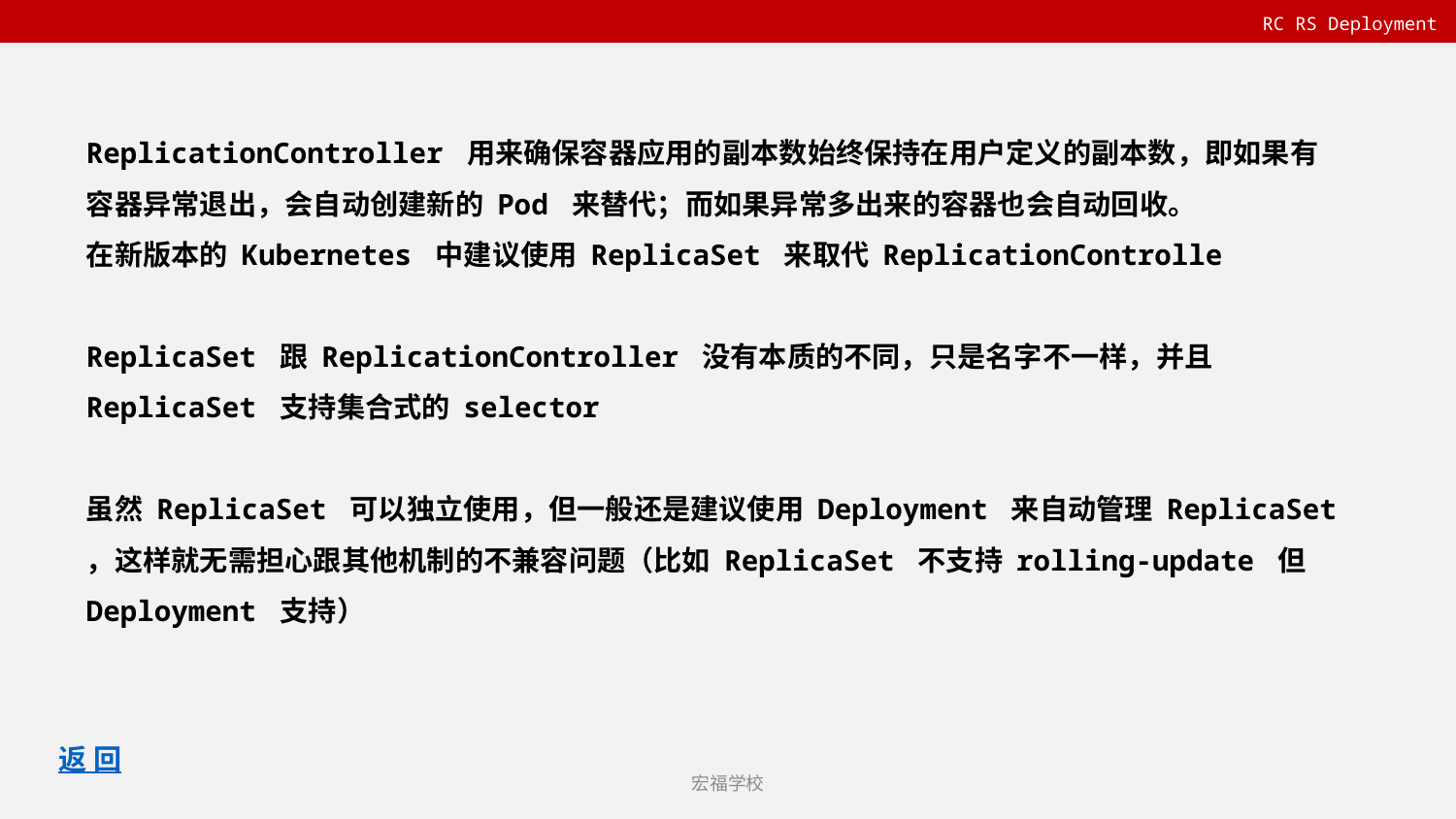

RC RS Deployment
ReplicationController 用来确保容器应用的副本数始终保持在用户定义的副本数，即如果有容器异常退出，会自动创建新的 Pod 来替代；而如果异常多出来的容器也会自动回收。
在新版本的 Kubernetes 中建议使用 ReplicaSet 来取代 ReplicationControlle
ReplicaSet 跟 ReplicationController 没有本质的不同，只是名字不一样，并且 ReplicaSet 支持集合式的 selector
虽然 ReplicaSet 可以独立使用，但一般还是建议使用 Deployment 来自动管理 ReplicaSet ，这样就无需担心跟其他机制的不兼容问题（比如 ReplicaSet 不支持 rolling-update 但 Deployment 支持）
返 回
6
宏福学校